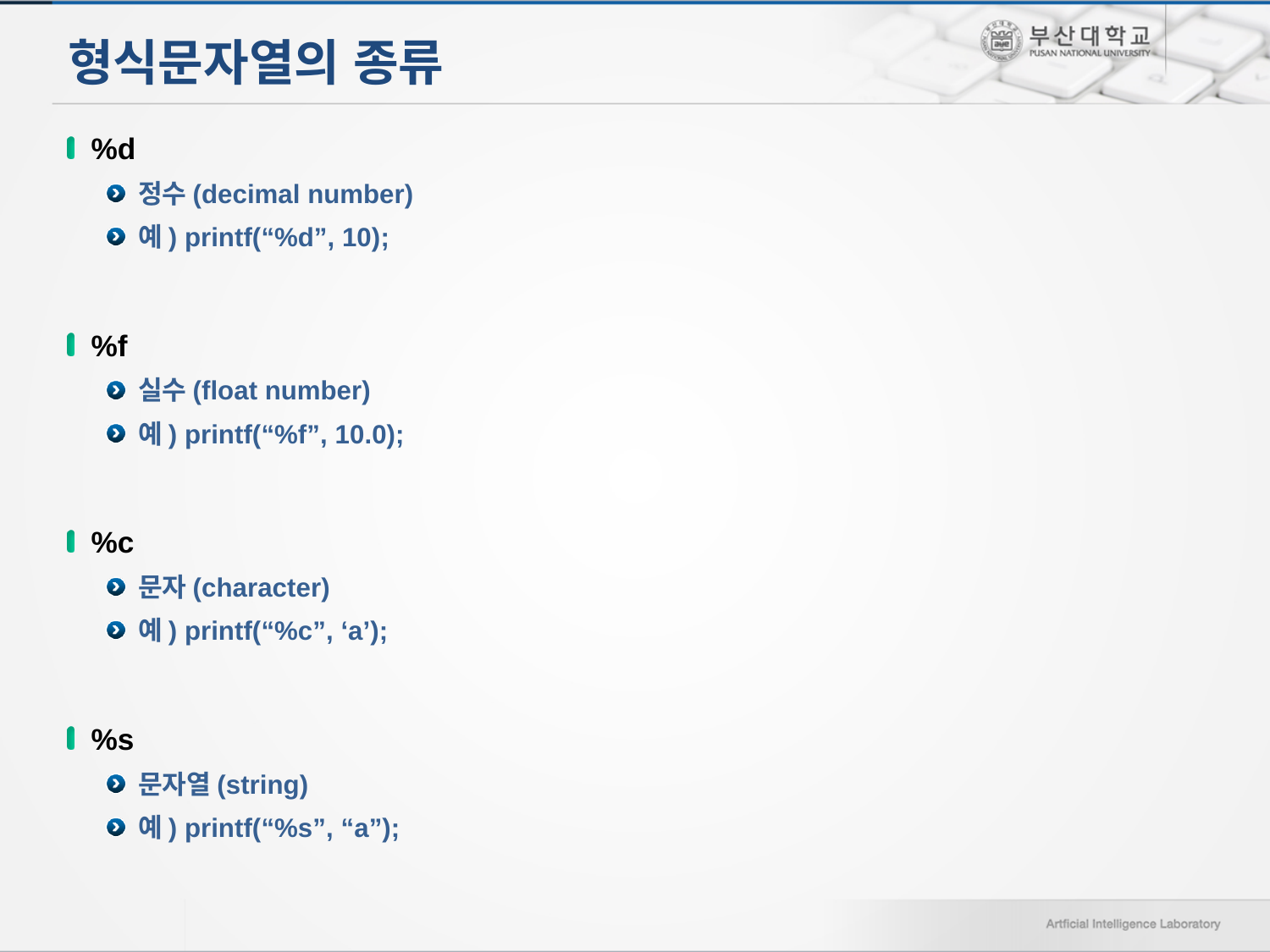

# 형식문자열의 종류
%d
정수(decimal number)
예) printf(“%d”, 10);

%f
실수(float number)
예) printf(“%f”, 10.0);

%c
문자(character)
예) printf(“%c”, ‘a’);

%s
문자열(string)
예) printf(“%s”, “a”);